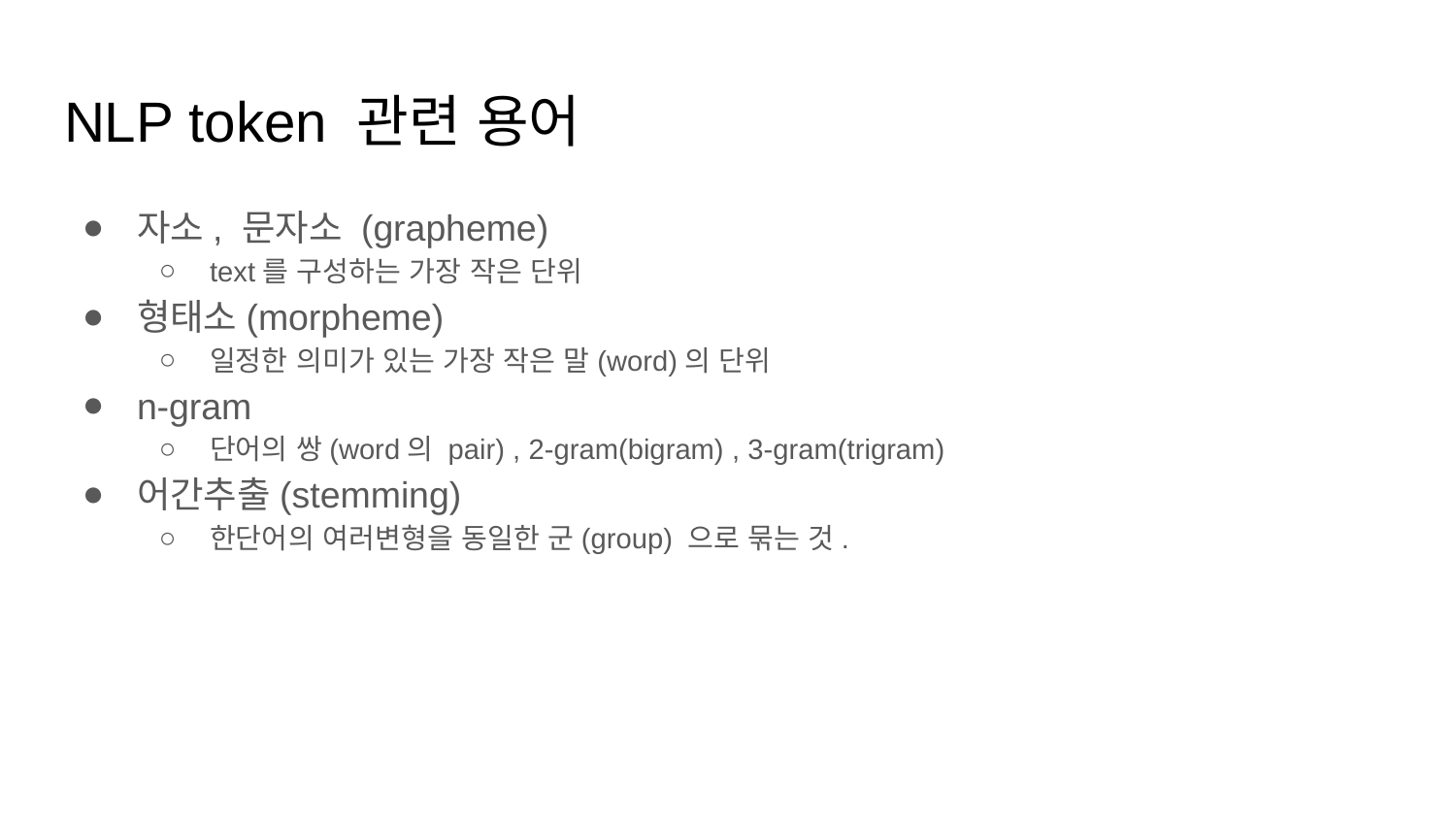

# NLP token 관련 용어
자소, 문자소 (grapheme)
text를 구성하는 가장 작은 단위
형태소(morpheme)
일정한 의미가 있는 가장 작은 말(word)의 단위
n-gram
단어의 쌍(word의 pair) , 2-gram(bigram) , 3-gram(trigram)
어간추출(stemming)
한단어의 여러변형을 동일한 군(group) 으로 묶는 것.